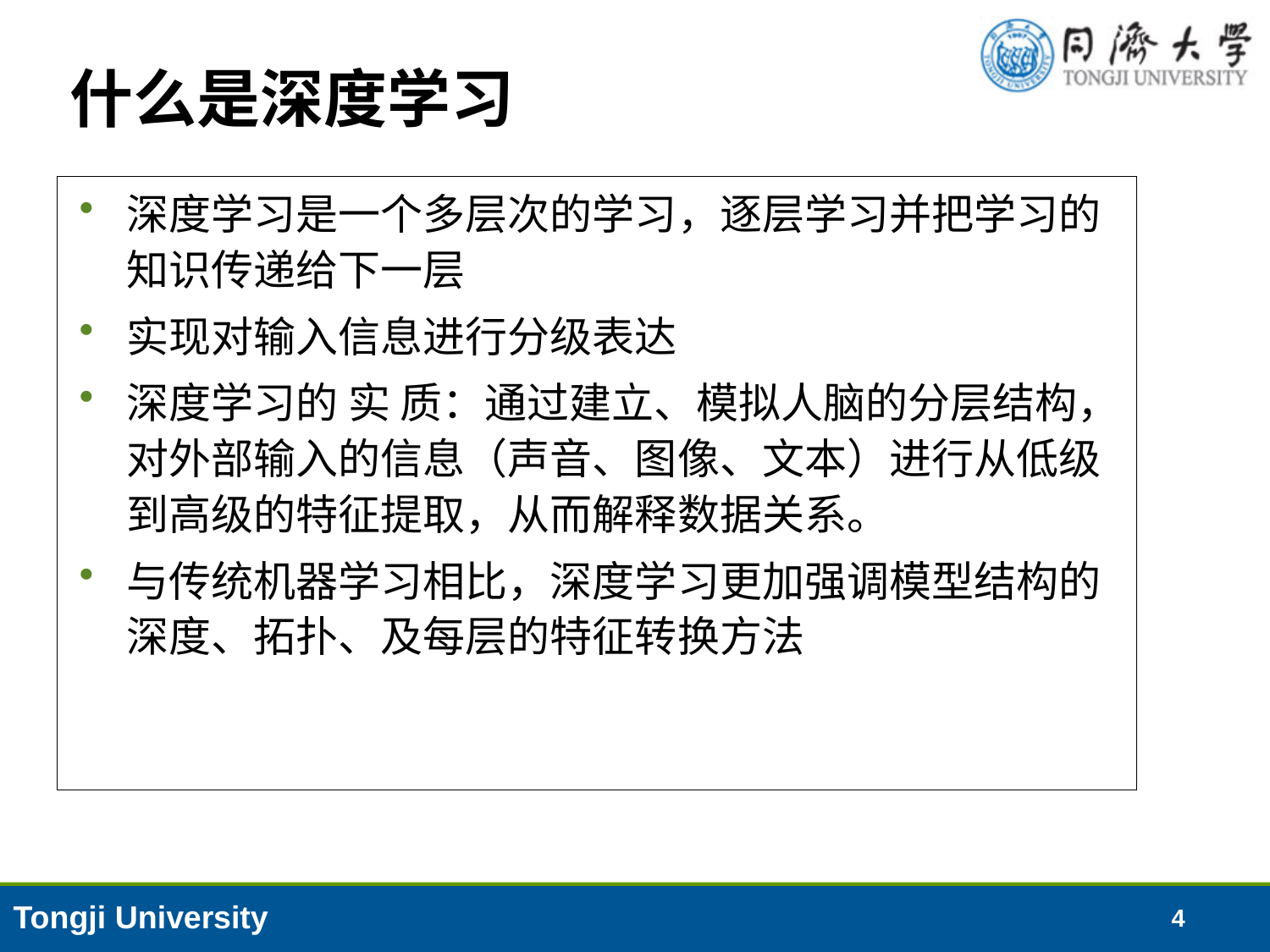

# 什么是深度学习
深度学习是一个多层次的学习，逐层学习并把学习的知识传递给下一层
实现对输入信息进行分级表达
深度学习的 实 质：通过建立、模拟人脑的分层结构，对外部输入的信息（声音、图像、文本）进行从低级到高级的特征提取，从而解释数据关系。
与传统机器学习相比，深度学习更加强调模型结构的深度、拓扑、及每层的特征转换方法